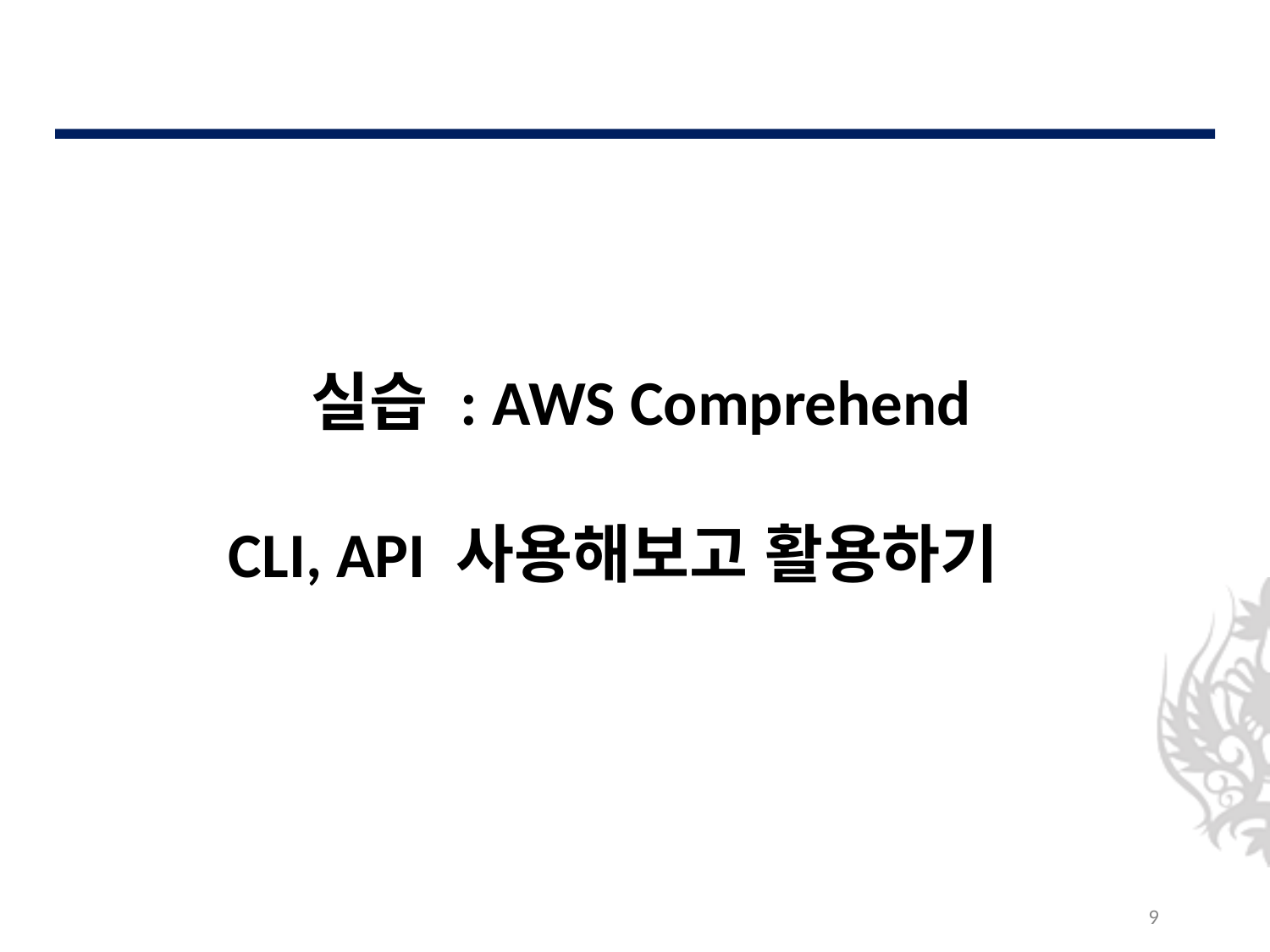

# 실습 : AWS Comprehend CLI, API 사용해보고 활용하기
9